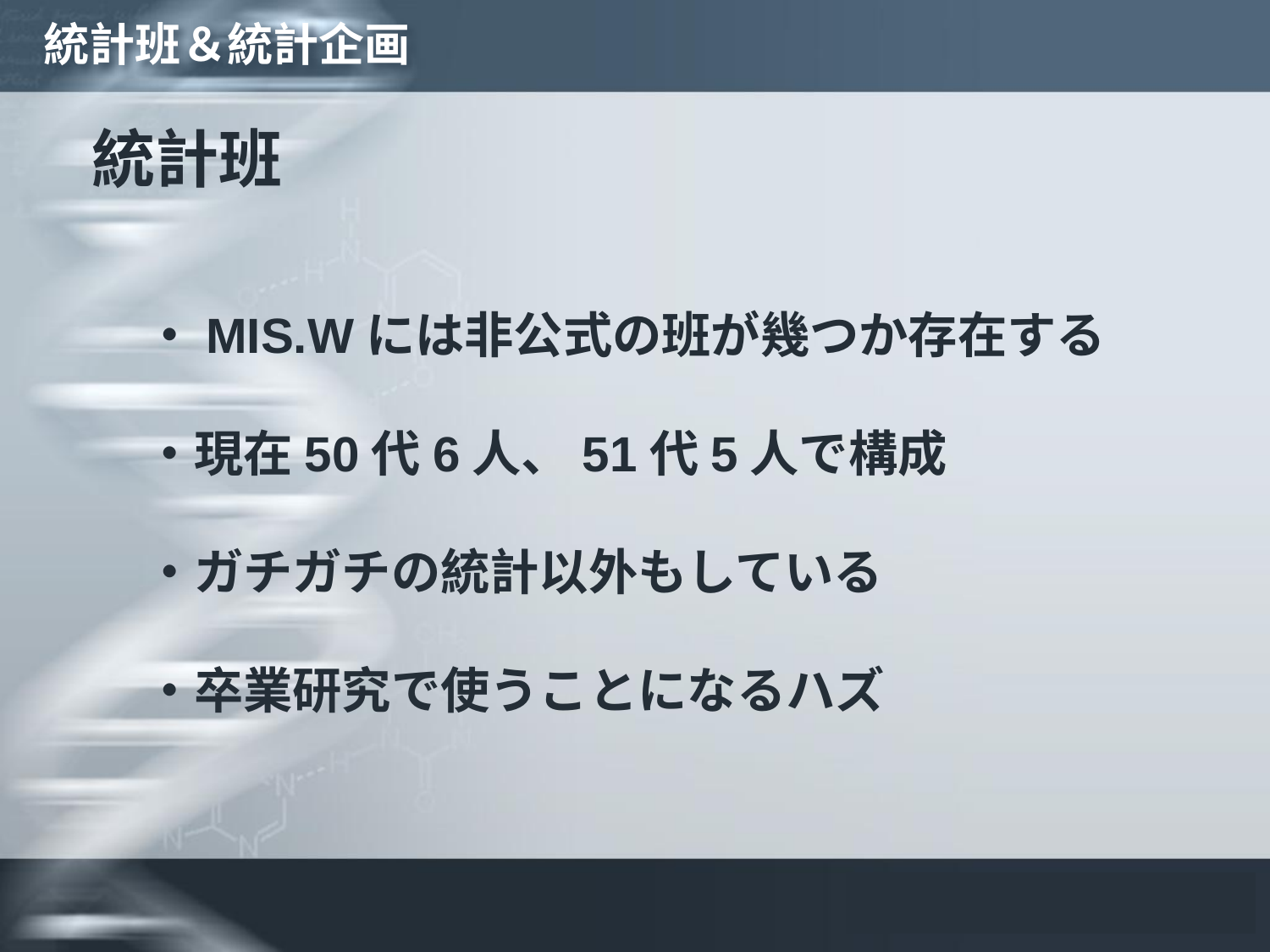

# 統計班＆統計企画
統計班
・MIS.Wには非公式の班が幾つか存在する

・現在50代6人、51代5人で構成

・ガチガチの統計以外もしている

・卒業研究で使うことになるハズ